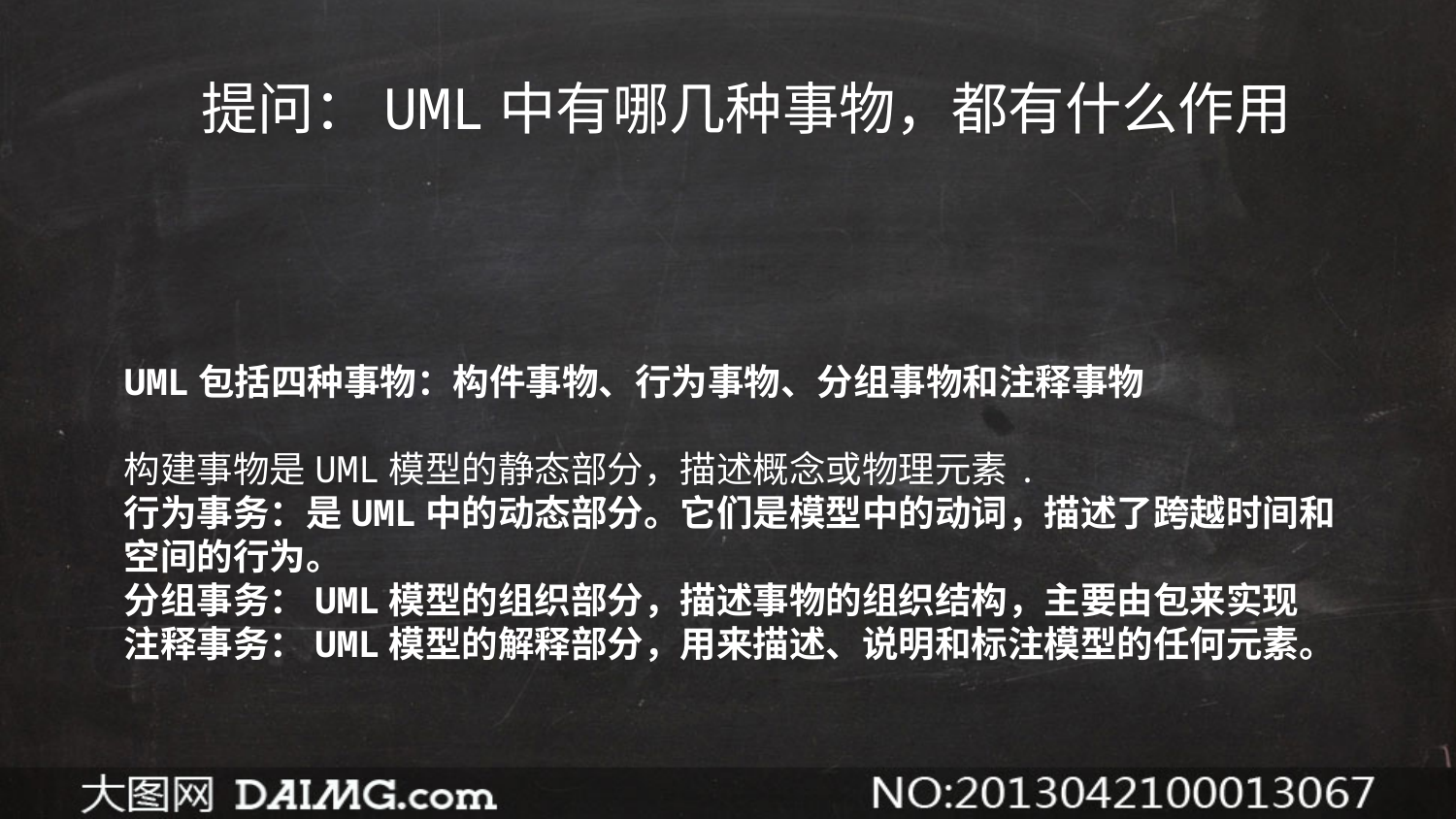

提问：UML中有哪几种事物，都有什么作用
UML包括四种事物：构件事物、行为事物、分组事物和注释事物

构建事物是UML模型的静态部分，描述概念或物理元素.
行为事务：是UML中的动态部分。它们是模型中的动词，描述了跨越时间和空间的行为。
分组事务：UML模型的组织部分，描述事物的组织结构，主要由包来实现
注释事务：UML模型的解释部分，用来描述、说明和标注模型的任何元素。